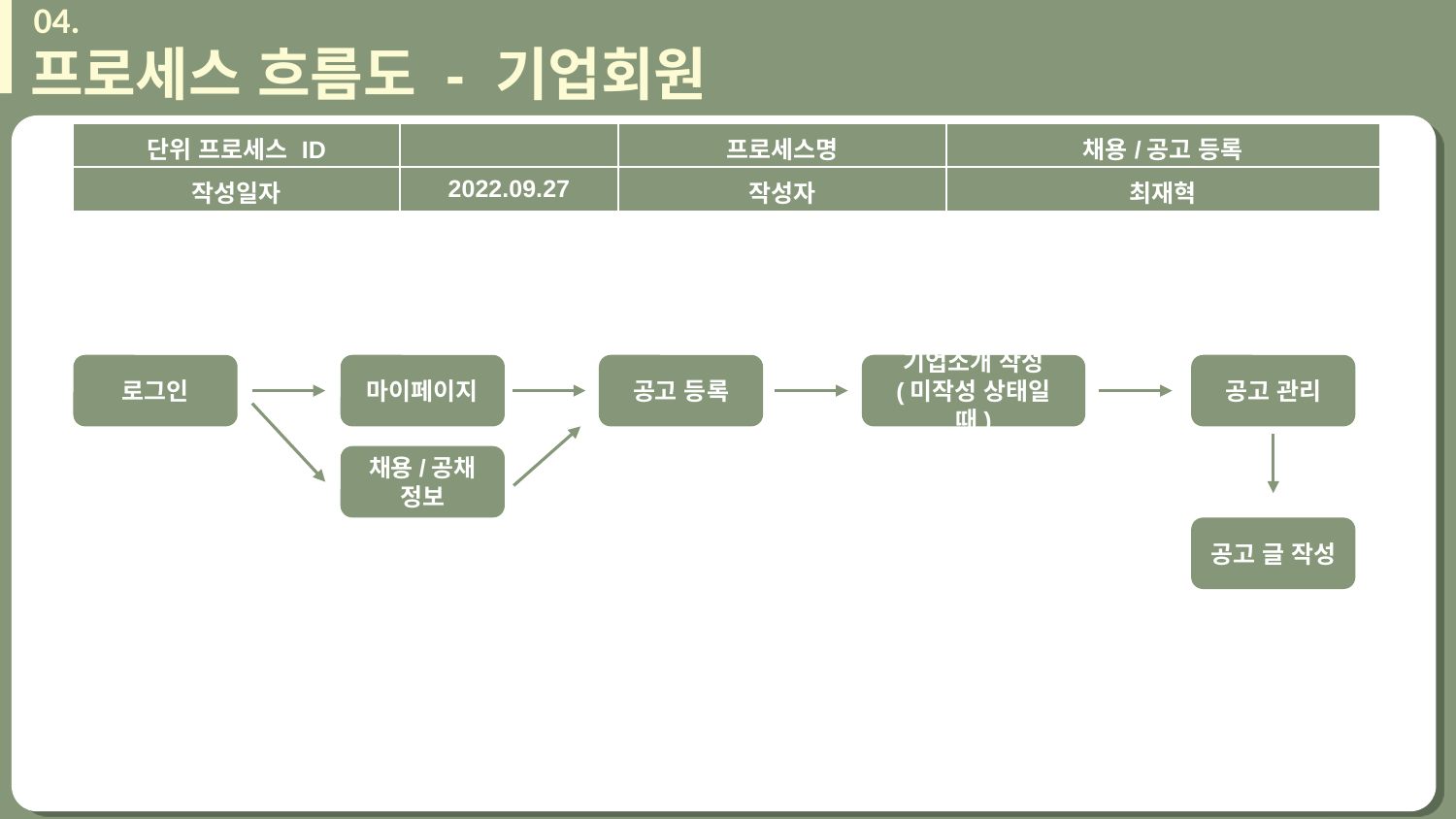

04.

프로세스 흐름도 - 기업회원
단위 프로세스 ID
| 단위 프로세스 ID |  | 프로세스명 | 채용/공고 등록 |
| --- | --- | --- | --- |
| 작성일자 | 2022.09.27 | 작성자 | 최재혁 |
로그인
마이페이지
공고 등록
기업소개 작성
(미작성 상태일 때)
공고 관리
채용/공채 정보
공고 글 작성